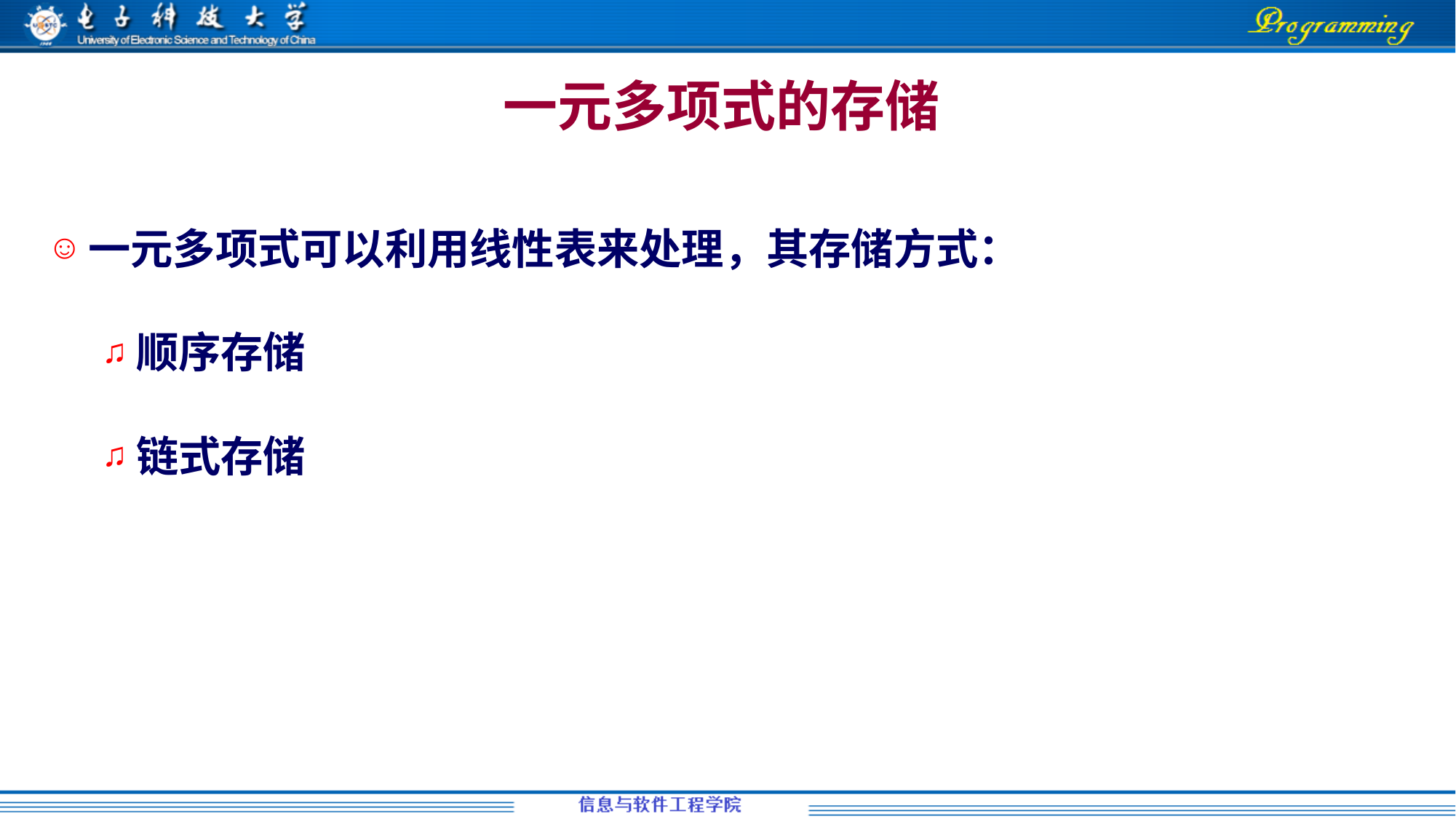

# 一元多项式的存储
一元多项式可以利用线性表来处理，其存储方式：
顺序存储
链式存储